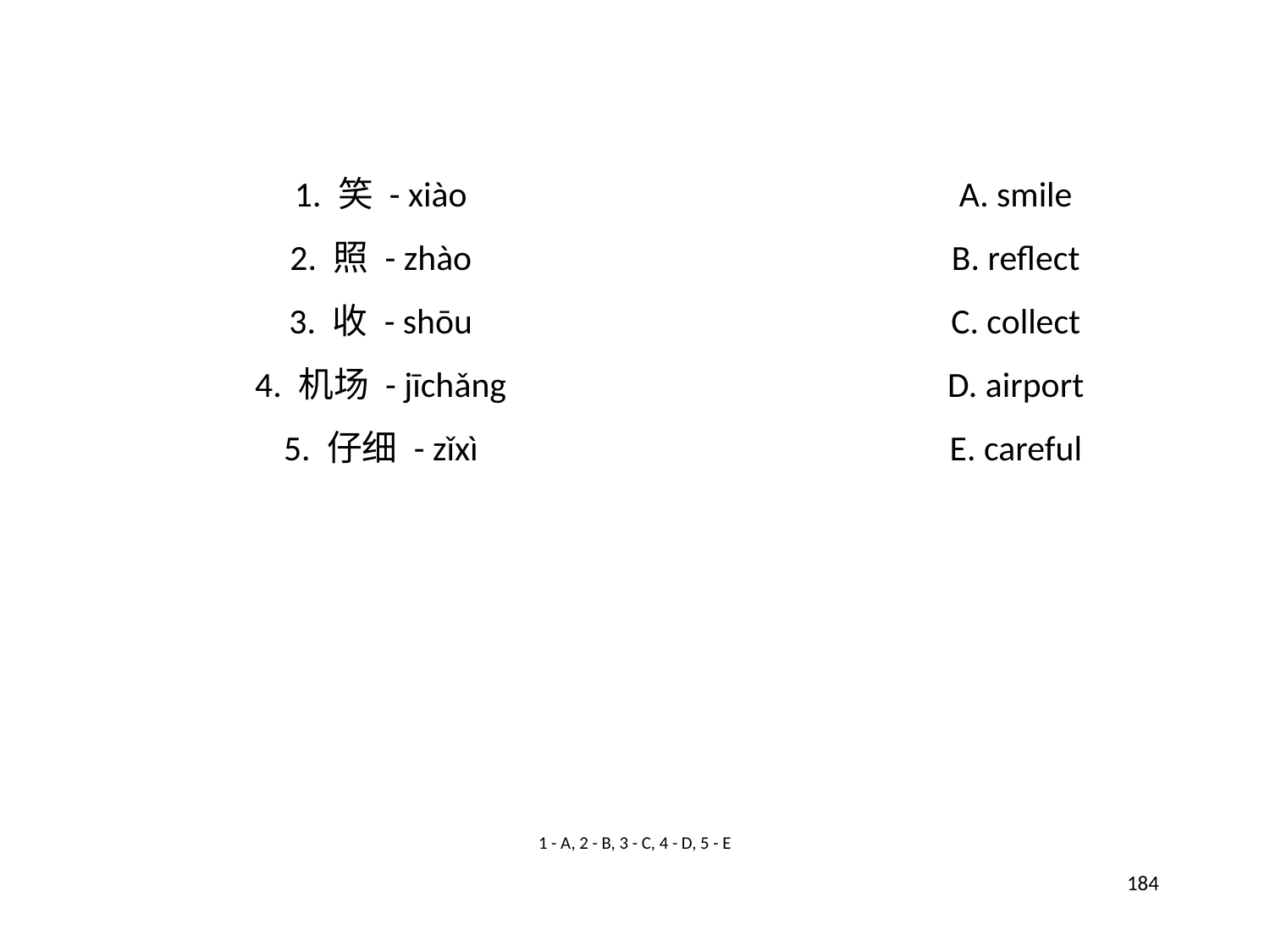

1. 笑 - xiào

A. smile

2. 照 - zhào

B. reflect

3. 收 - shōu

C. collect

4. 机场 - jīchǎng

D. airport

5. 仔细 - zǐxì

E. careful
1 - A, 2 - B, 3 - C, 4 - D, 5 - E

184